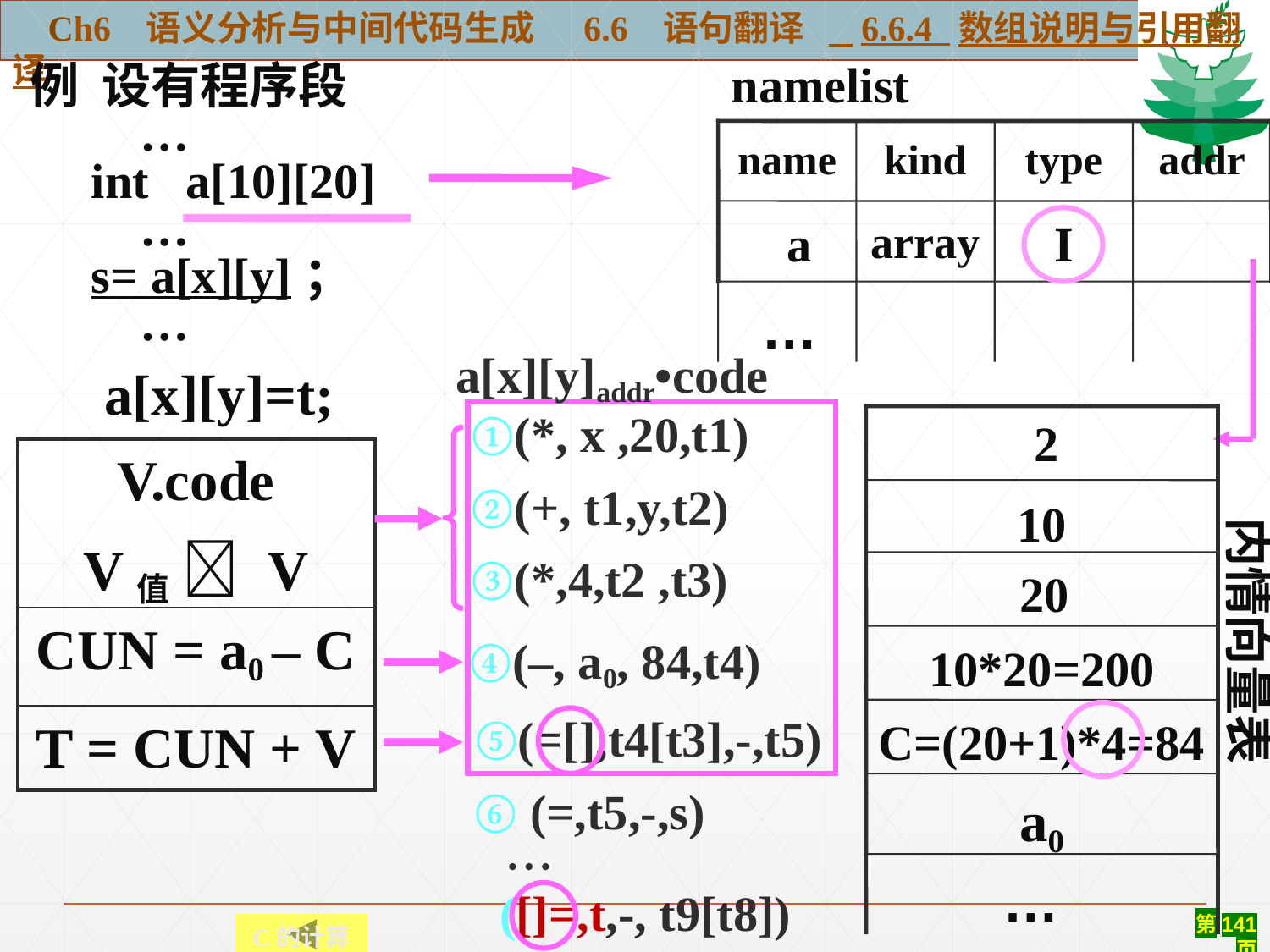

Ch6   语义分析与中间代码生成     6.6   语句翻译      6.6.4  数组说明与引用翻译
namelist
name

kind

type

addr

  a

array
I

  …

例  设有程序段
         …
     int   a[10][20]
         …
     s= a[x][y]；
         …

a[x][y]addr•code

a[x][y]=t;
2

10
内情向量表
20

10*20=200

C=(20+1)*4=84

a0

        …

①(*, x ,20,t1)
②(+, t1,y,t2)
③(*,4,t2 ,t3)

| V.code V值 ⇒ V |
| --- |
| CUN = a0 – C |
| T = CUN + V |

④(–, a0, 84,t4)

 ⑤(=[],t4[t3],-,t5)
 ⑥ (=,t5,-,s)

   …
   ([]=,t,-, t9[t8])

C的计算